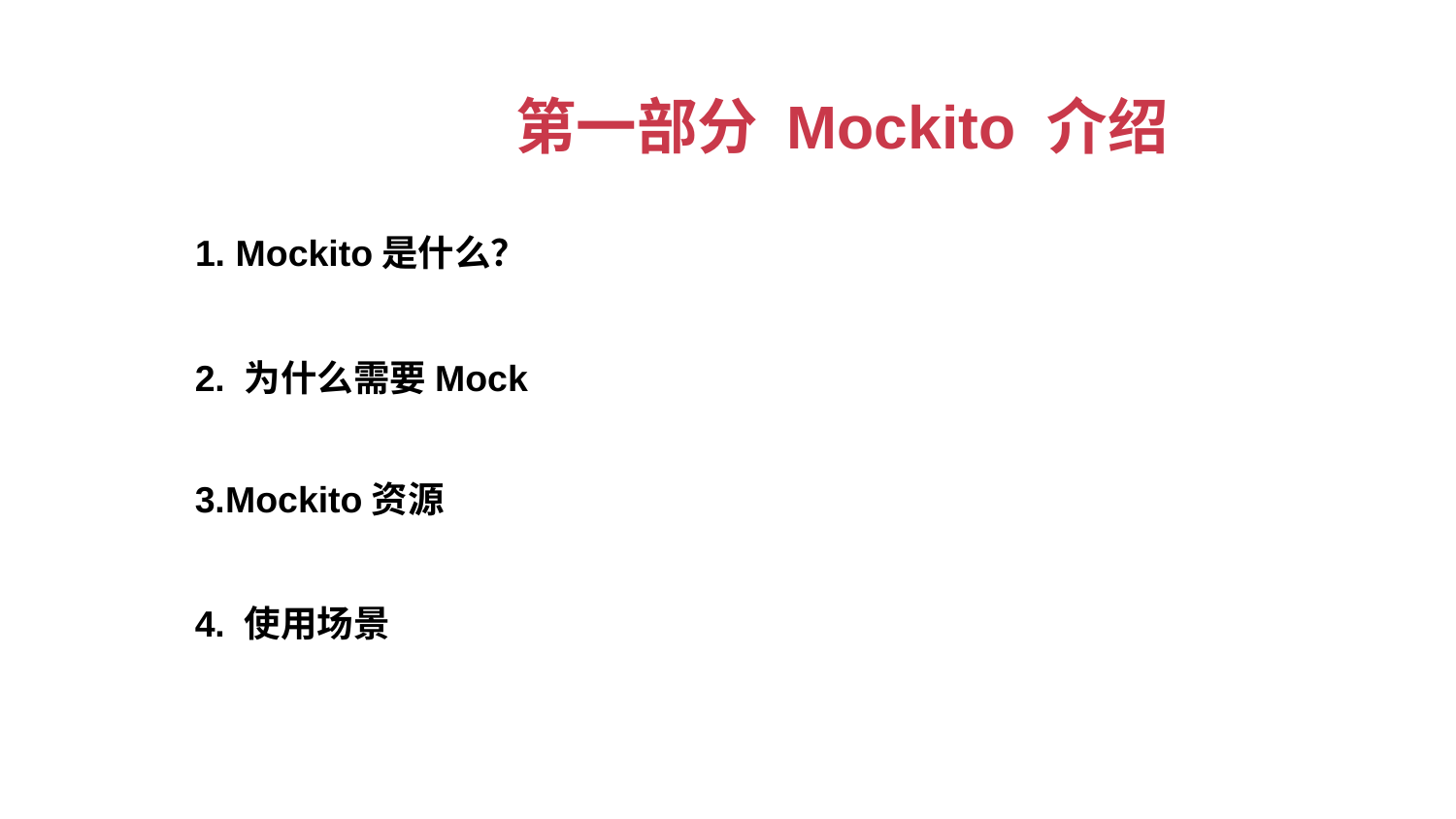

第一部分 Mockito 介绍
1. Mockito是什么？
2. 为什么需要Mock
3.Mockito资源
4. 使用场景